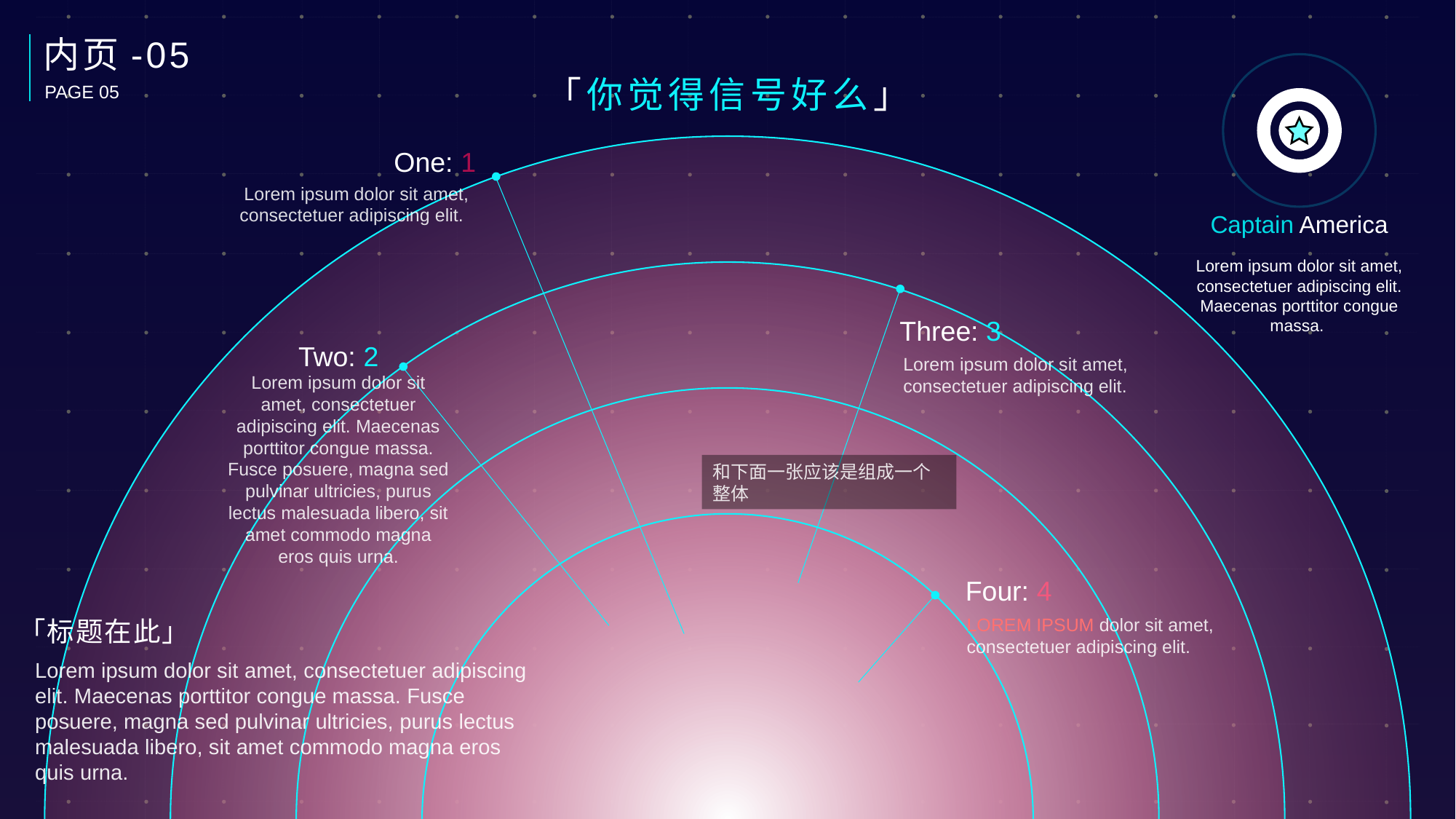

内页-05
PAGE 05

Captain America
Lorem ipsum dolor sit amet, consectetuer adipiscing elit. Maecenas porttitor congue massa.
「你觉得信号好么」

One: 1

Lorem ipsum dolor sit amet, consectetuer adipiscing elit.

Three: 3
Two: 2
Lorem ipsum dolor sit amet, consectetuer adipiscing elit.

Lorem ipsum dolor sit amet, consectetuer adipiscing elit. Maecenas porttitor congue massa. Fusce posuere, magna sed pulvinar ultricies, purus lectus malesuada libero, sit amet commodo magna eros quis urna.

和下面一张应该是组成一个整体
Four: 4

LOREM IPSUM dolor sit amet, consectetuer adipiscing elit.
「标题在此」
Lorem ipsum dolor sit amet, consectetuer adipiscing elit. Maecenas porttitor congue massa. Fusce posuere, magna sed pulvinar ultricies, purus lectus malesuada libero, sit amet commodo magna eros quis urna.